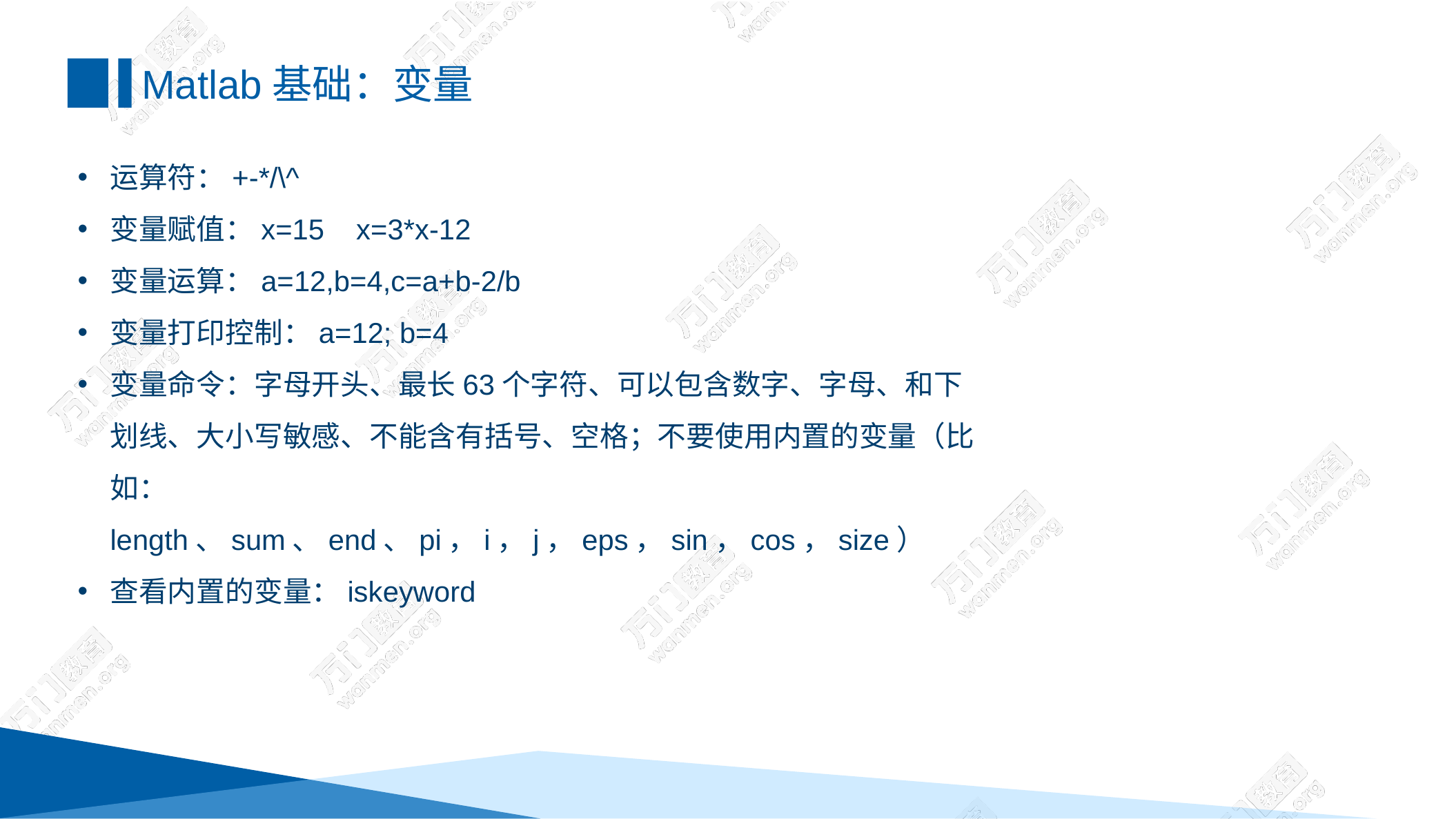

Matlab基础：变量

运算符：+-*/\^
变量赋值：x=15    x=3*x-12
变量运算：a=12,b=4,c=a+b-2/b
变量打印控制：a=12; b=4
变量命令：字母开头、最长63个字符、可以包含数字、字母、和下划线、大小写敏感、不能含有括号、空格；不要使用内置的变量（比如：length、sum、end、pi，i，j，eps，sin，cos，size）
查看内置的变量：iskeyword